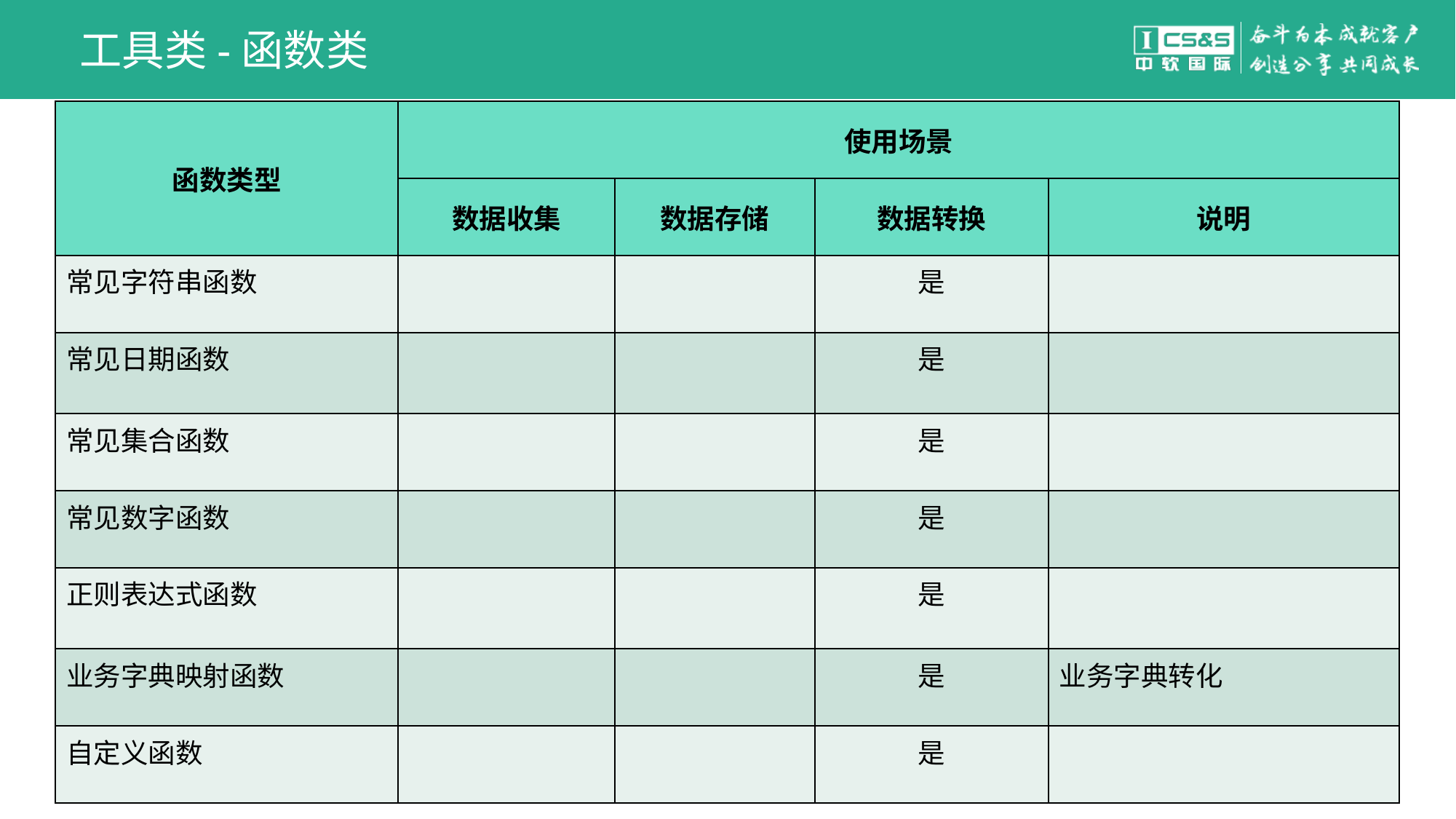

# 工具类-函数类
| 函数类型 | 使用场景 |  |  |  |
| --- | --- | --- | --- | --- |
|  | 数据收集 | 数据存储 | 数据转换 | 说明 |
| 常见字符串函数 |  |  | 是 |  |
| 常见日期函数 |  |  | 是 |  |
| 常见集合函数 |  |  | 是 |  |
| 常见数字函数 |  |  | 是 |  |
| 正则表达式函数 |  |  | 是 |  |
| 业务字典映射函数 |  |  | 是 | 业务字典转化 |
| 自定义函数 |  |  | 是 |  |